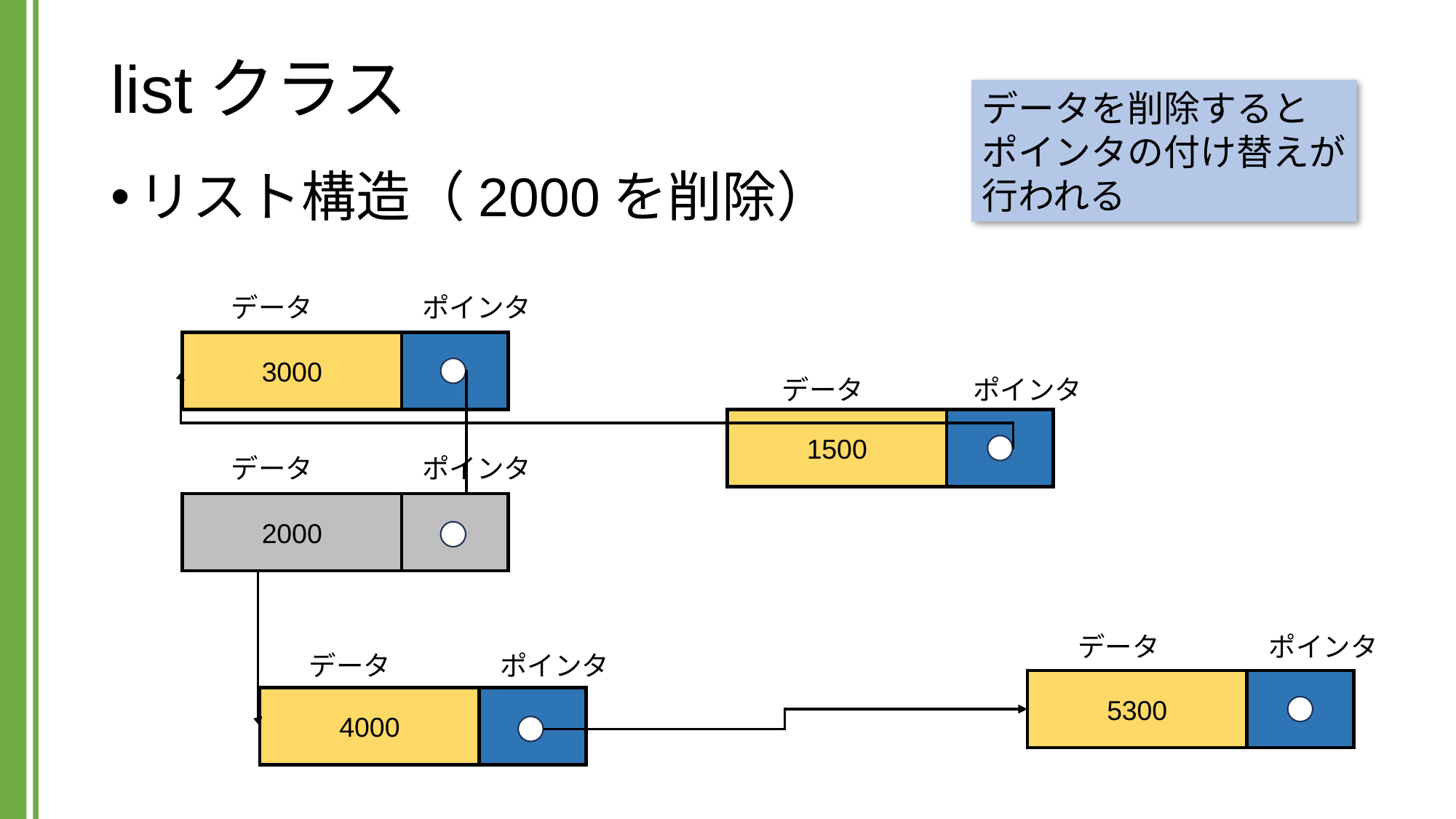

# listクラス
データを削除すると
ポインタの付け替えが
行われる
リスト構造（2000を削除）
データ　　　　ポインタ
3000

データ　　　　ポインタ
1500

データ　　　　ポインタ
2000

データ　　　　ポインタ
データ　　　　ポインタ
5300

4000